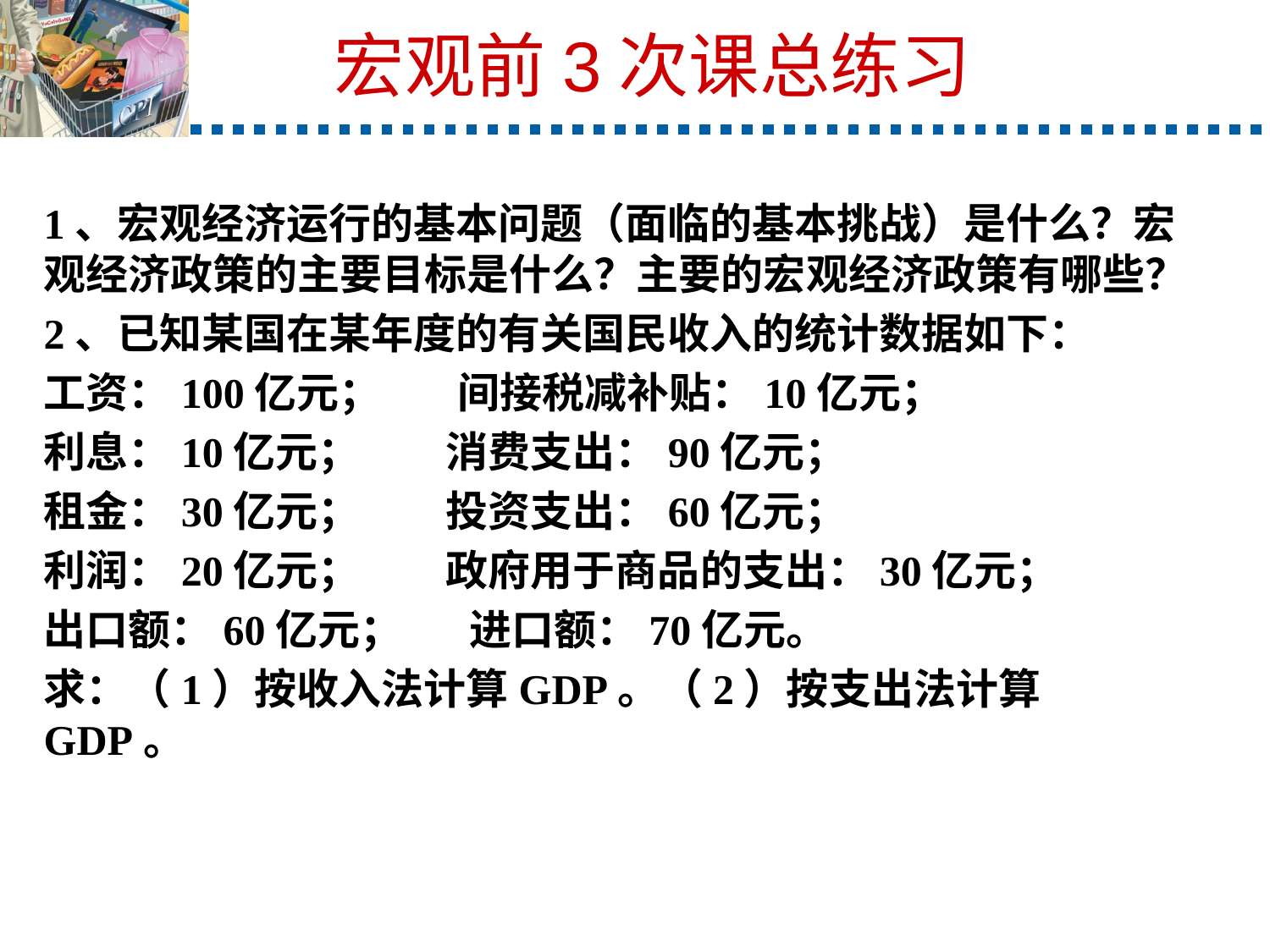

宏观前3次课总练习
1、宏观经济运行的基本问题（面临的基本挑战）是什么？宏观经济政策的主要目标是什么？主要的宏观经济政策有哪些？
2、已知某国在某年度的有关国民收入的统计数据如下：
工资：100亿元；        间接税减补贴：10亿元；
利息：10亿元；         消费支出：90亿元；
租金：30亿元；         投资支出：60亿元；
利润：20亿元；         政府用于商品的支出：30亿元；
出口额：60亿元；       进口额：70亿元。
求：（1）按收入法计算GDP。（2）按支出法计算GDP。